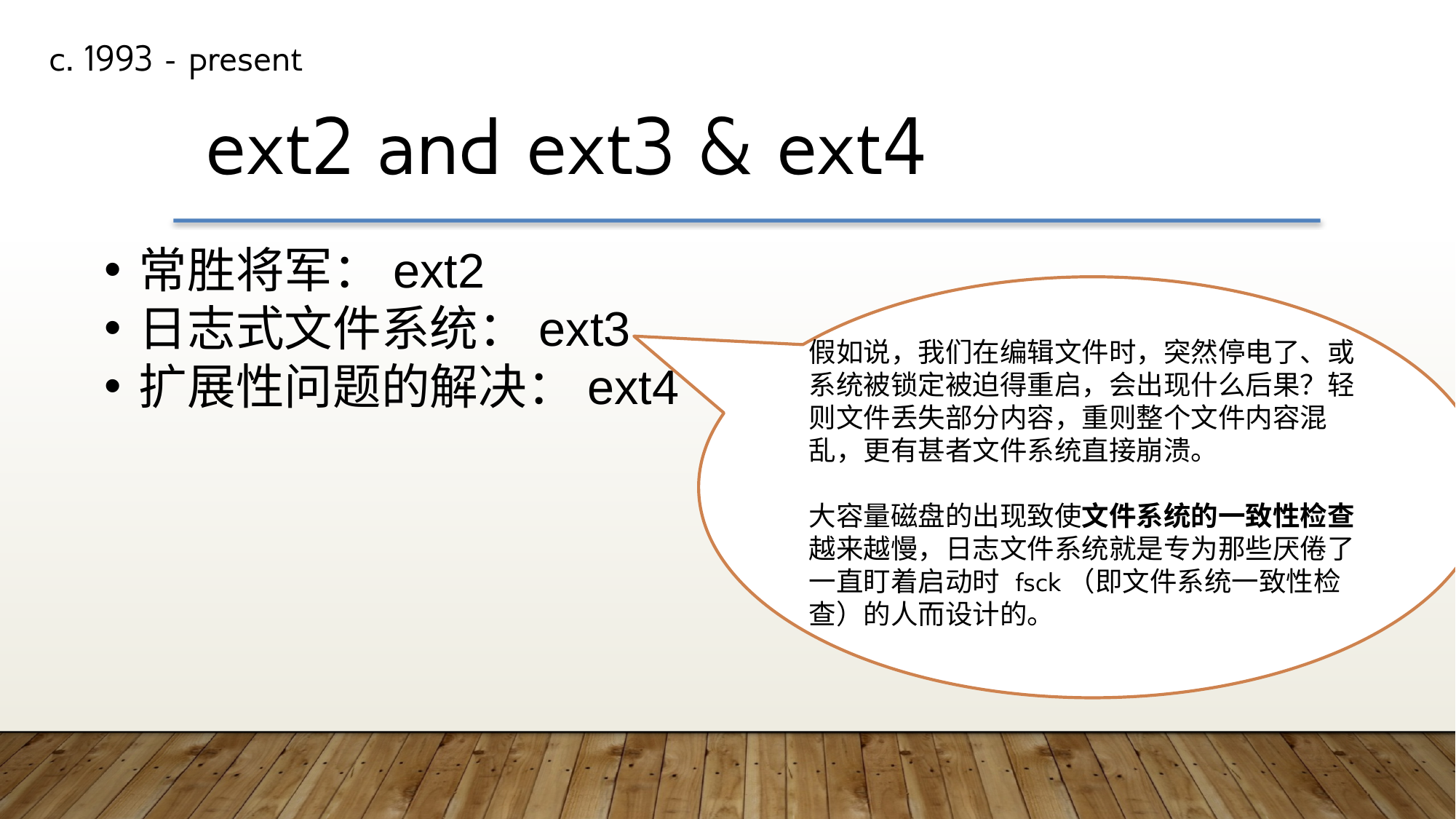

c. 1993 - present
ext2 and ext3 & ext4
常胜将军：ext2
日志式文件系统：ext3
扩展性问题的解决：ext4

假如说，我们在编辑文件时，突然停电了、或系统被锁定被迫得重启，会出现什么后果？轻则文件丢失部分内容，重则整个文件内容混乱，更有甚者文件系统直接崩溃。

大容量磁盘的出现致使文件系统的一致性检查越来越慢，日志文件系统就是专为那些厌倦了一直盯着启动时 fsck（即文件系统一致性检查）的人而设计的。